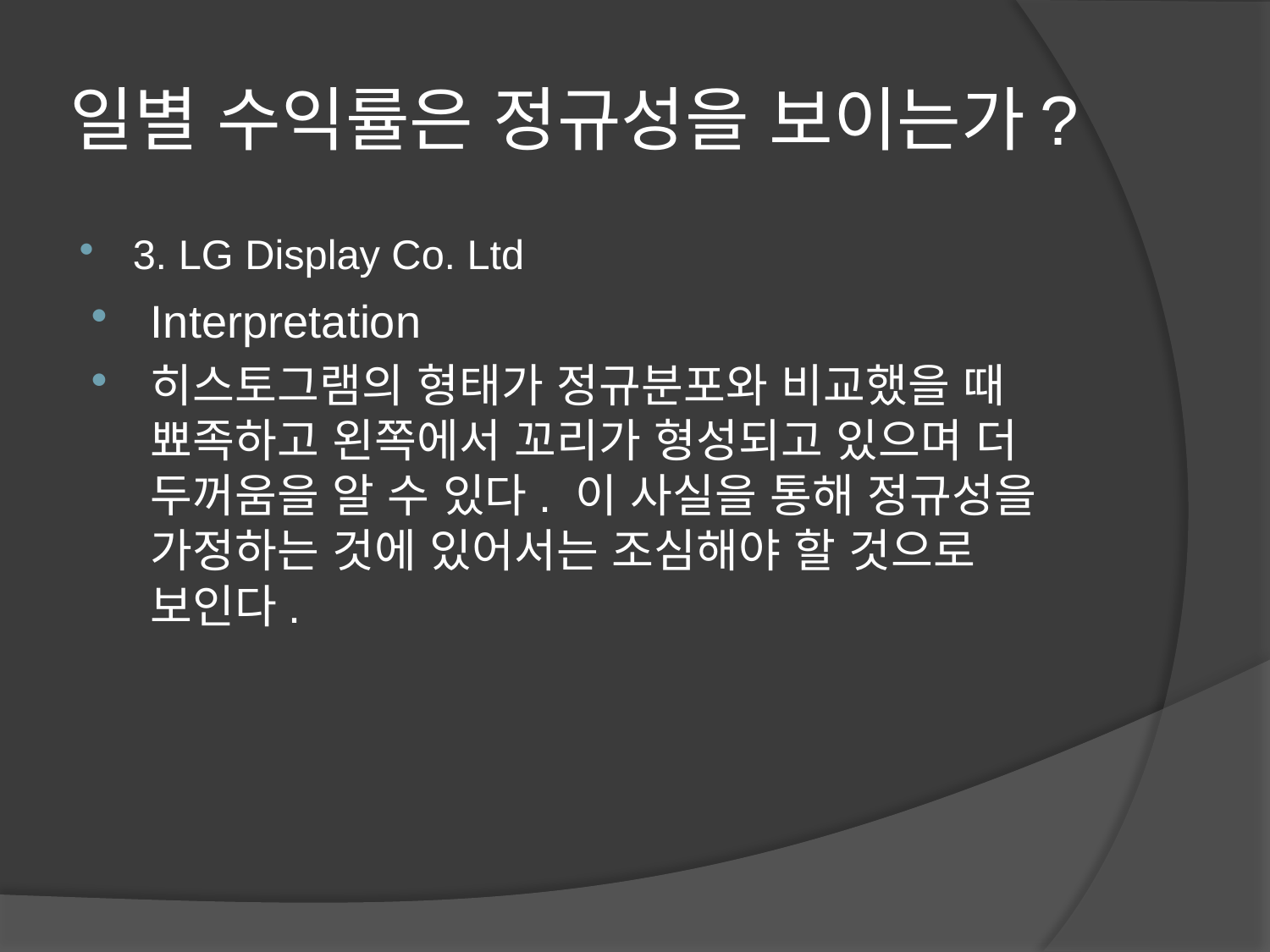

# 일별 수익률은 정규성을 보이는가?
3. LG Display Co. Ltd

Interpretation
히스토그램의 형태가 정규분포와 비교했을 때 뾰족하고 왼쪽에서 꼬리가 형성되고 있으며 더 두꺼움을 알 수 있다. 이 사실을 통해 정규성을 가정하는 것에 있어서는 조심해야 할 것으로 보인다.